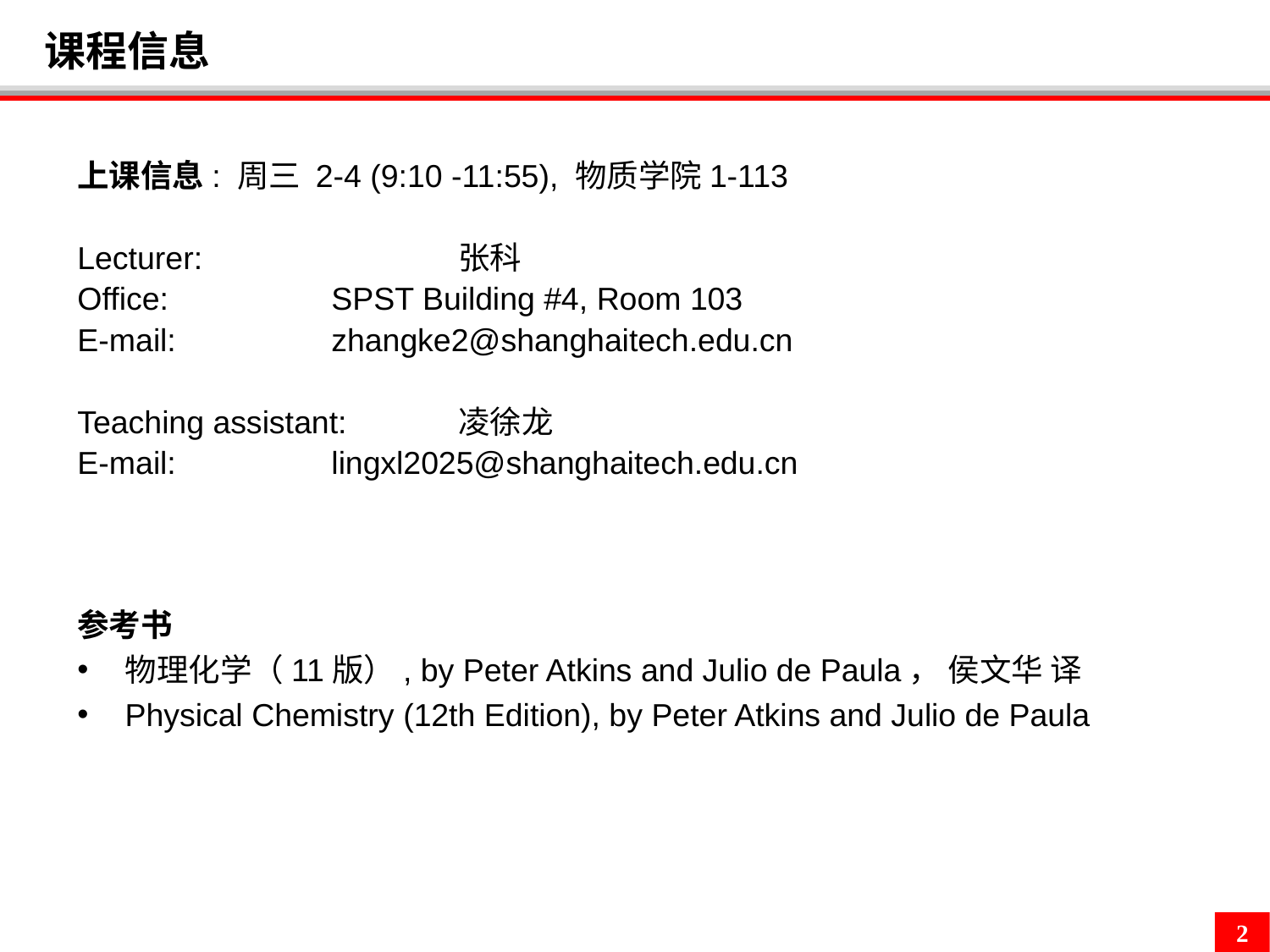

课程信息
上课信息: 周三 2-4 (9:10 -11:55), 物质学院1-113

Lecturer: 		张科
Office: 		SPST Building #4, Room 103
E-mail: 		zhangke2@shanghaitech.edu.cn

Teaching assistant: 	凌徐龙
E-mail: 		lingxl2025@shanghaitech.edu.cn

参考书
物理化学（11版）, by Peter Atkins and Julio de Paula， 侯文华 译
Physical Chemistry (12th Edition), by Peter Atkins and Julio de Paula

2
2